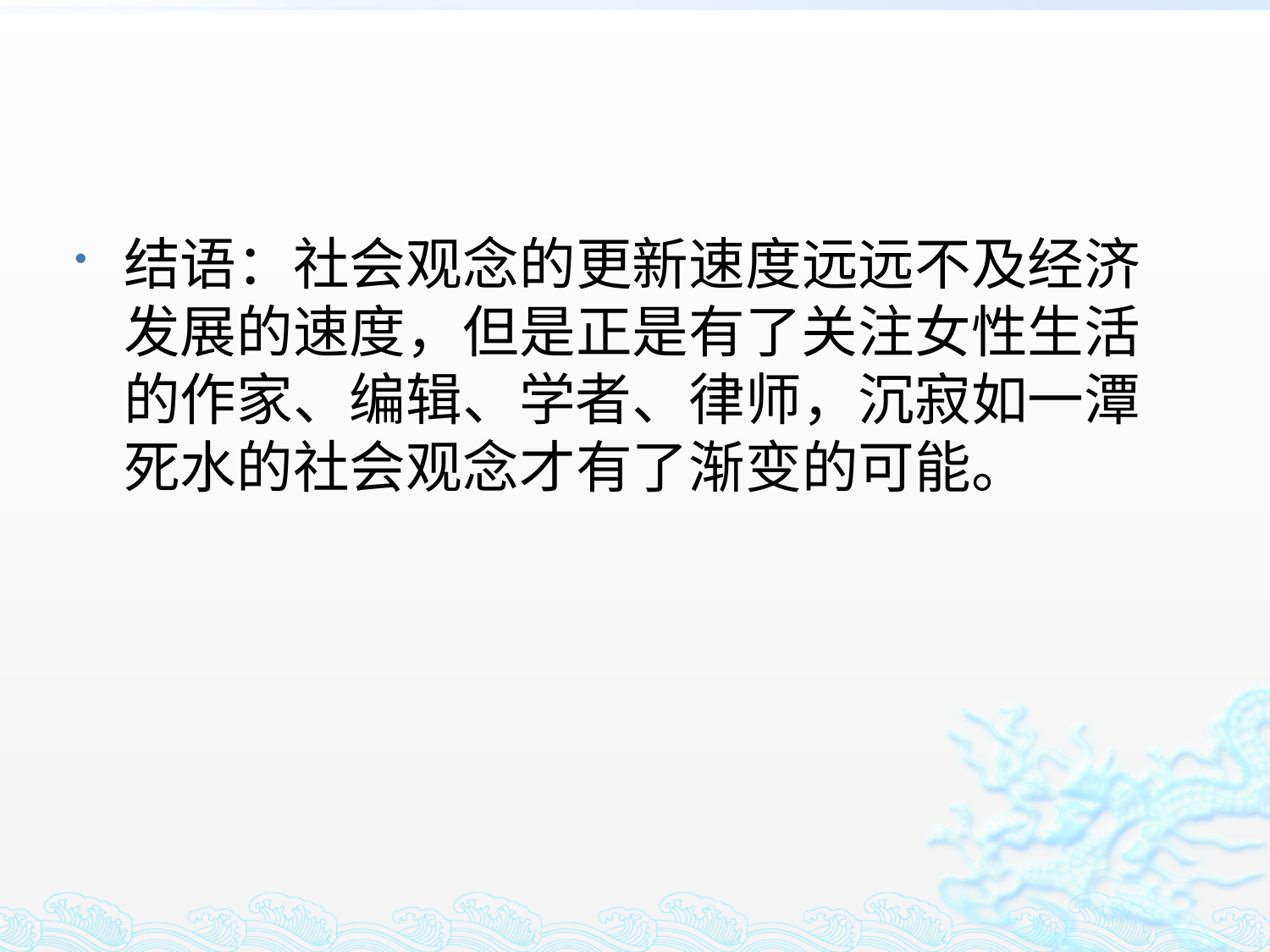

#
结语：社会观念的更新速度远远不及经济发展的速度，但是正是有了关注女性生活的作家、编辑、学者、律师，沉寂如一潭死水的社会观念才有了渐变的可能。